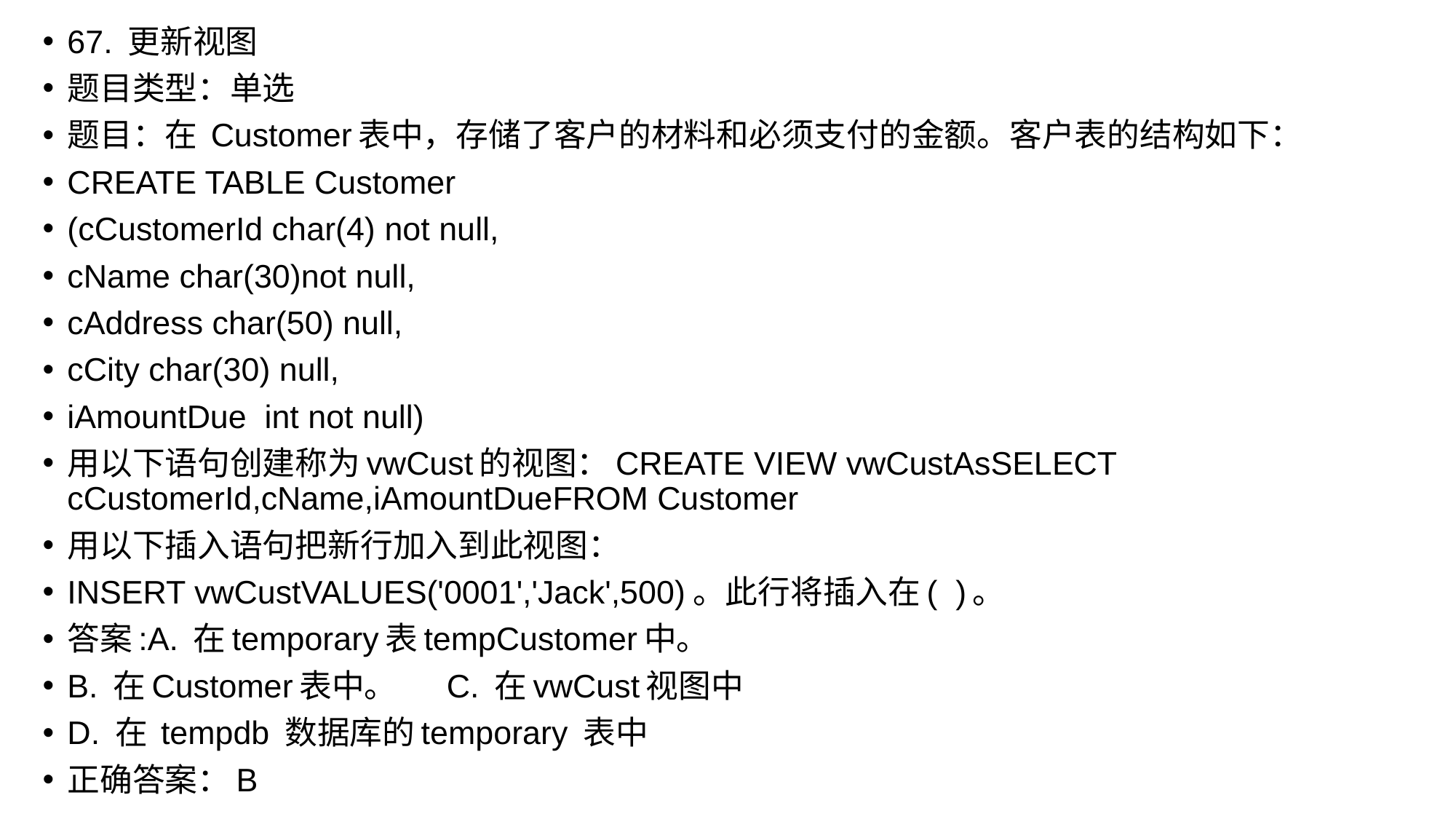

67. 更新视图
题目类型：单选
题目：在 Customer表中，存储了客户的材料和必须支付的金额。客户表的结构如下：
CREATE TABLE Customer
(cCustomerId char(4) not null,
cName char(30)not null,
cAddress char(50) null,
cCity char(30) null,
iAmountDue  int not null)
用以下语句创建称为vwCust的视图：CREATE VIEW vwCustAsSELECT cCustomerId,cName,iAmountDueFROM Customer
用以下插入语句把新行加入到此视图：
INSERT vwCustVALUES('0001','Jack',500)。此行将插入在(  )。
答案:A. 在temporary表tempCustomer中。
B. 在Customer表中。      C. 在vwCust视图中
D. 在 tempdb 数据库的temporary 表中
正确答案：B

#